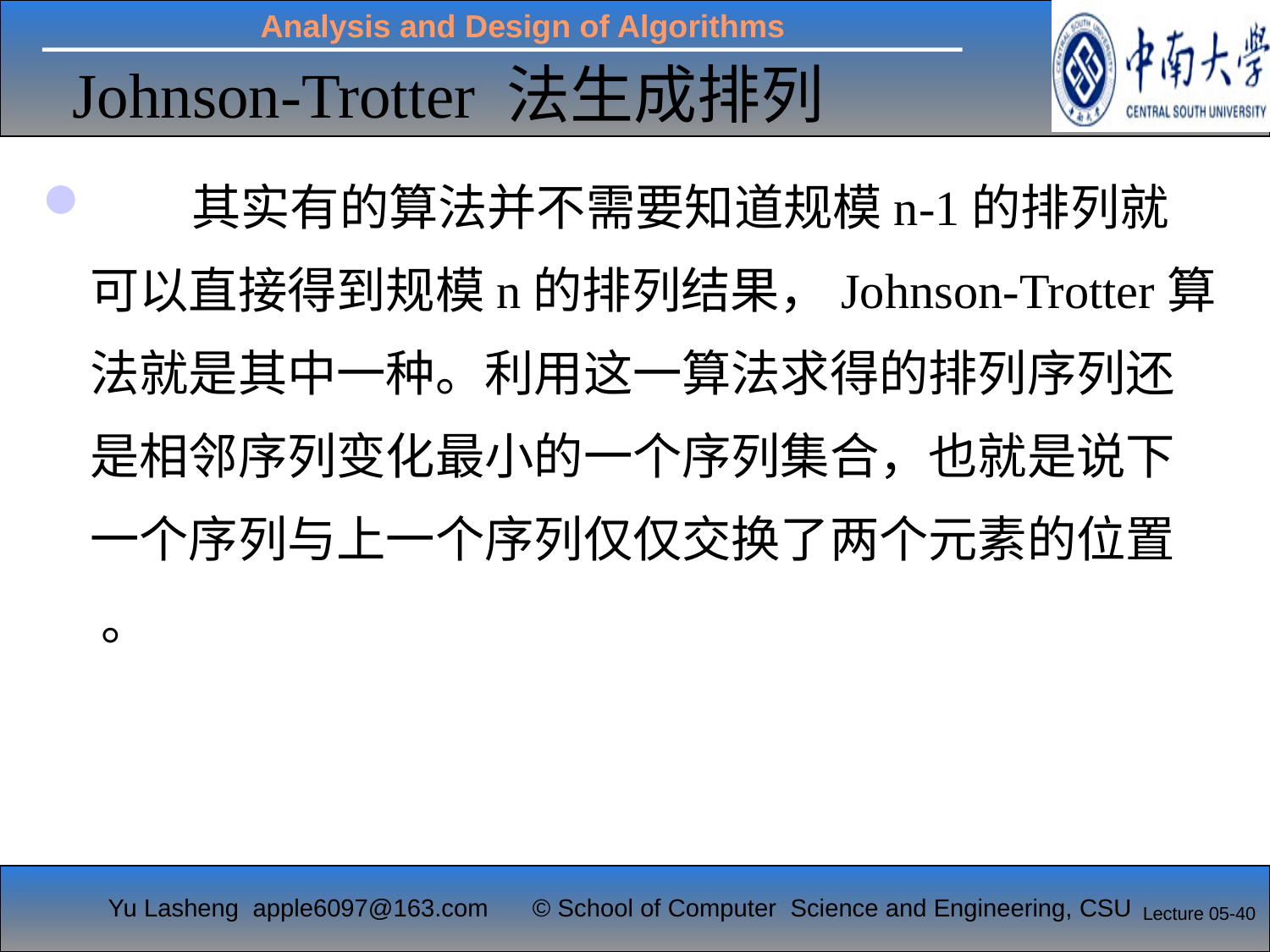

# Johnson-Trotter 法生成排列
        其实有的算法并不需要知道规模n-1的排列就可以直接得到规模n的排列结果，Johnson-Trotter算法就是其中一种。利用这一算法求得的排列序列还是相邻序列变化最小的一个序列集合，也就是说下一个序列与上一个序列仅仅交换了两个元素的位置 。
Lecture 05-40